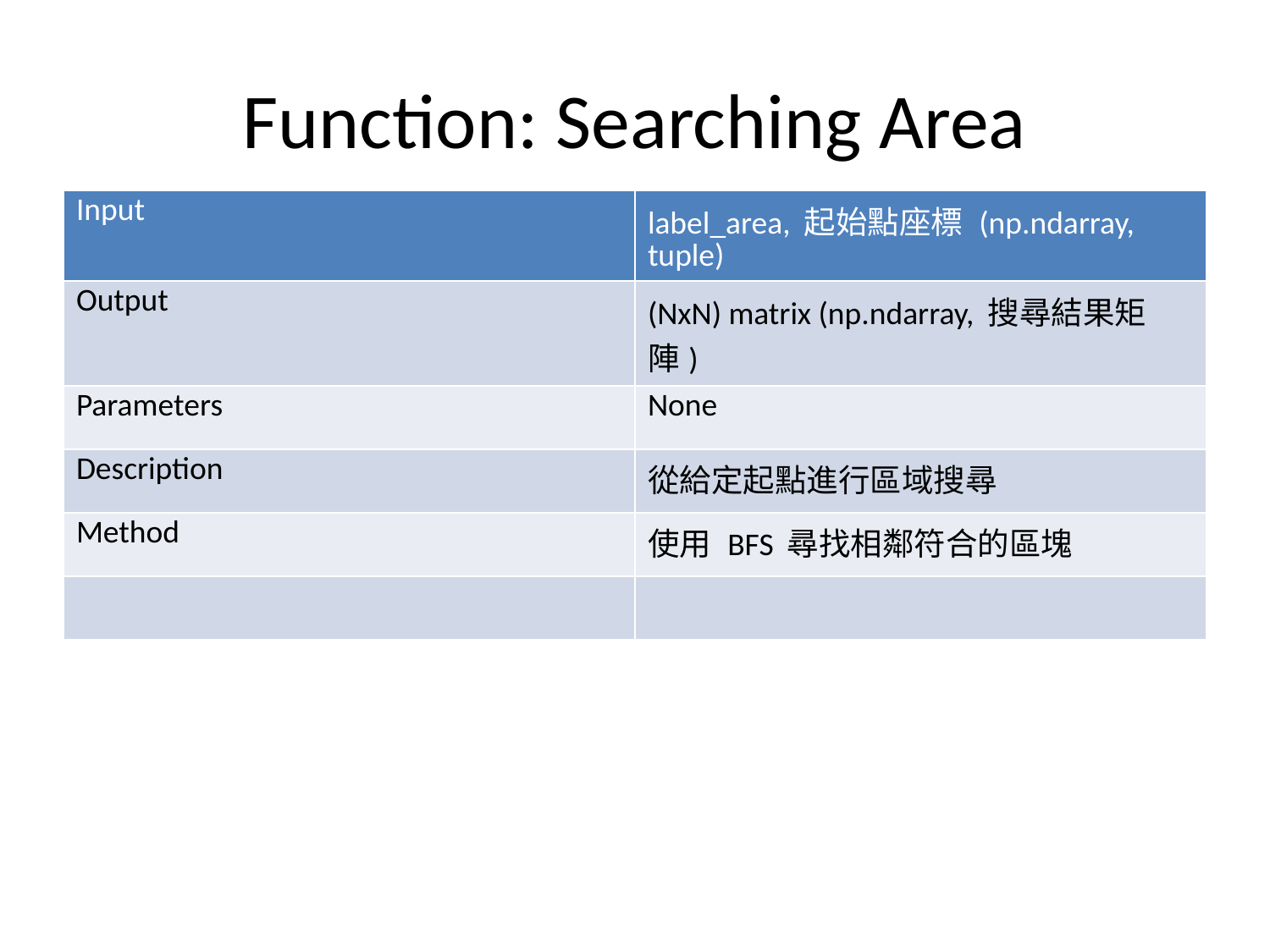

# Function: Searching Area
| Input | label\_area, 起始點座標 (np.ndarray, tuple) |
| --- | --- |
| Output | (NxN) matrix (np.ndarray, 搜尋結果矩陣) |
| Parameters | None |
| Description | 從給定起點進行區域搜尋 |
| Method | 使用 BFS 尋找相鄰符合的區塊 |
|  |  |